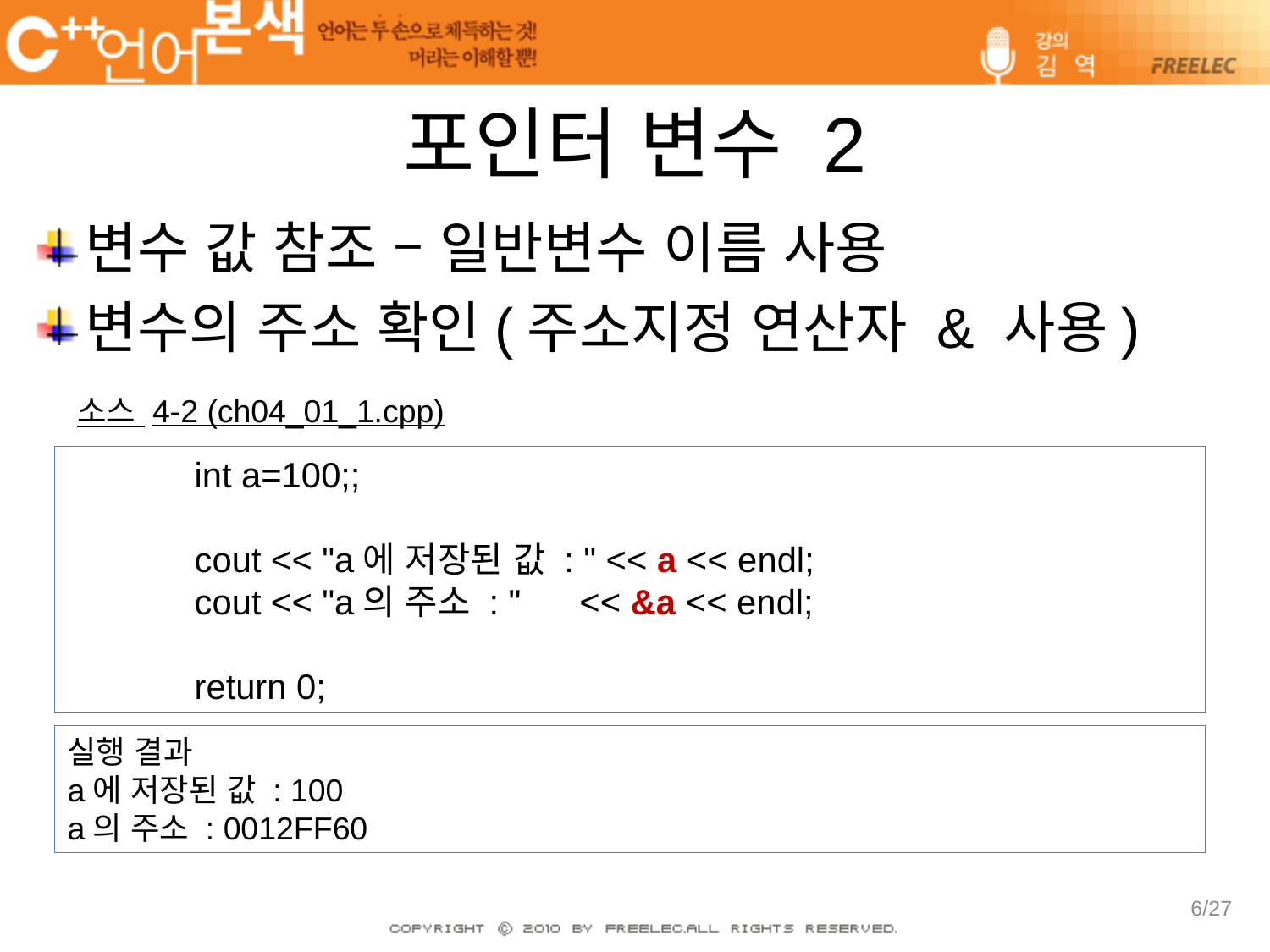

# 포인터 변수 2
변수 값 참조 – 일반변수 이름 사용
변수의 주소 확인(주소지정 연산자 & 사용)
소스 4-2 (ch04_01_1.cpp)
	int a=100;;

	cout << "a에 저장된 값 : " << a << endl;
	cout << "a의 주소 : "      << &a << endl;

	return 0;
실행 결과
a에 저장된 값 : 100
a의 주소 : 0012FF60
6/27